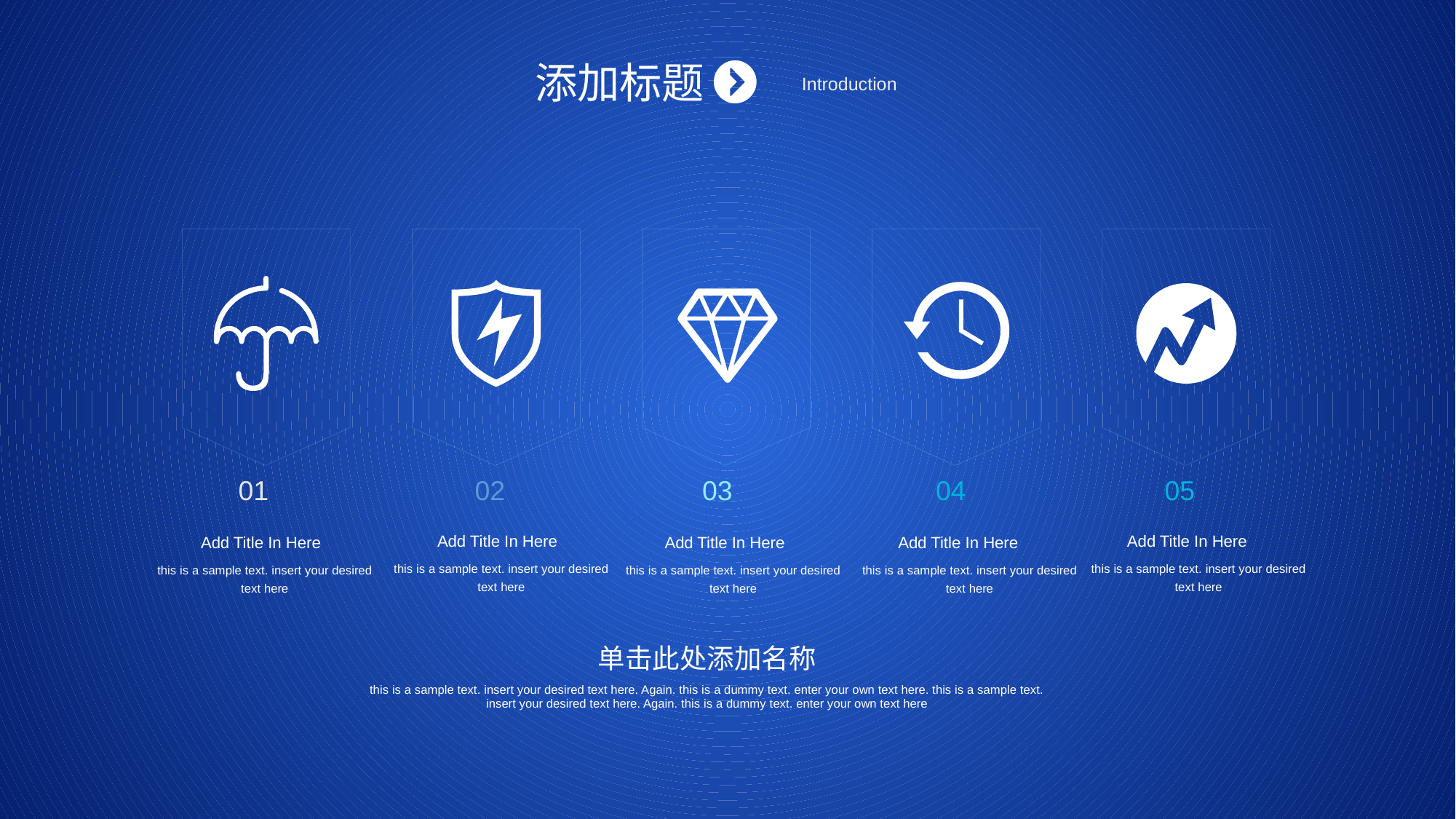

添加标题

Introduction

03
Add Title In Here
this is a sample text. insert your desired text here
04
Add Title In Here
this is a sample text. insert your desired text here
01
Add Title In Here
this is a sample text. insert your desired text here
02
Add Title In Here
this is a sample text. insert your desired text here
05
Add Title In Here
this is a sample text. insert your desired text here
单击此处添加名称
this is a sample text. insert your desired text here. Again. this is a dummy text. enter your own text here. this is a sample text. insert your desired text here. Again. this is a dummy text. enter your own text here